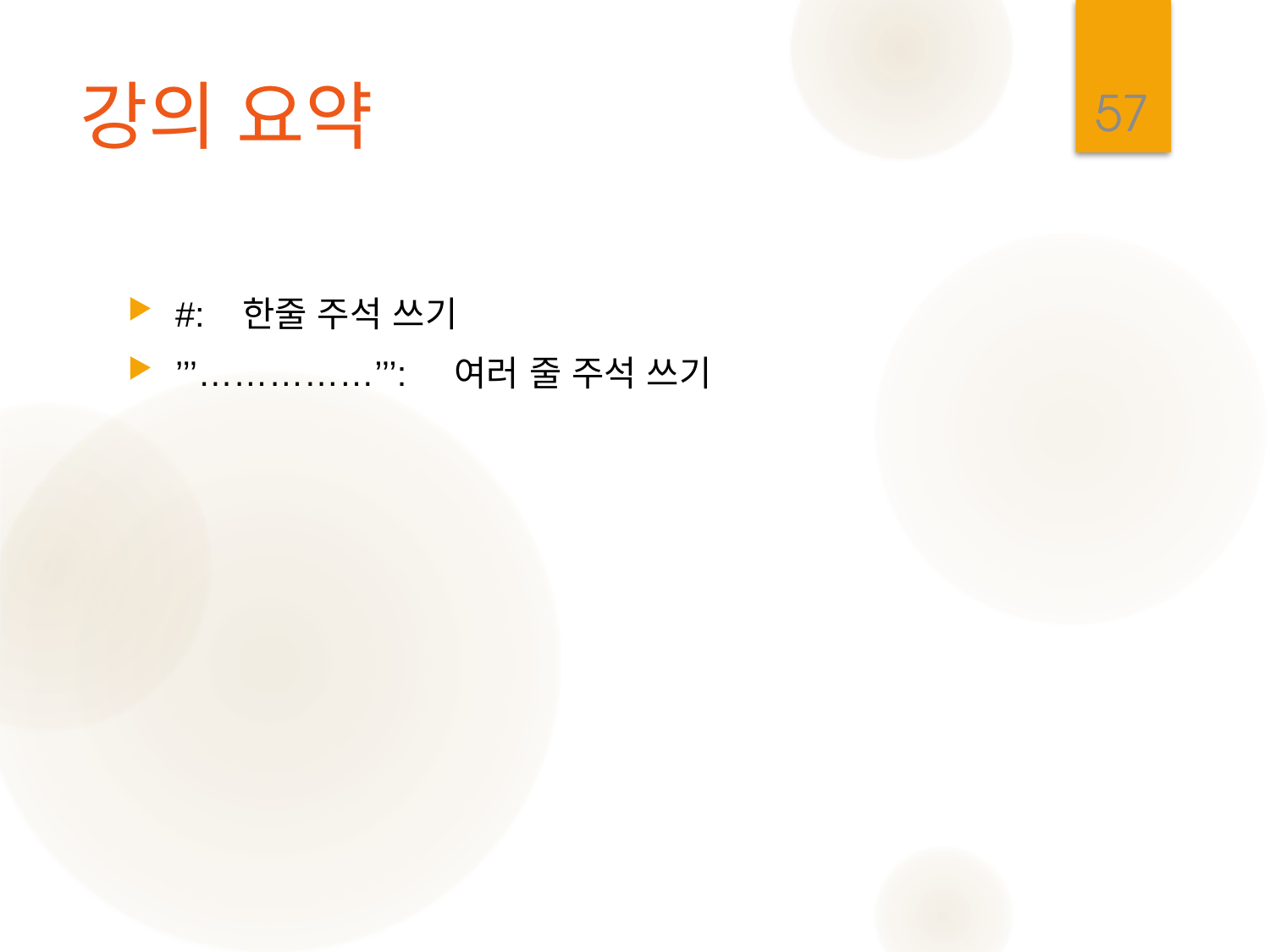

57
# 강의 요약
#:   한줄 주석 쓰기
’’’……………’’’:    여러 줄 주석 쓰기